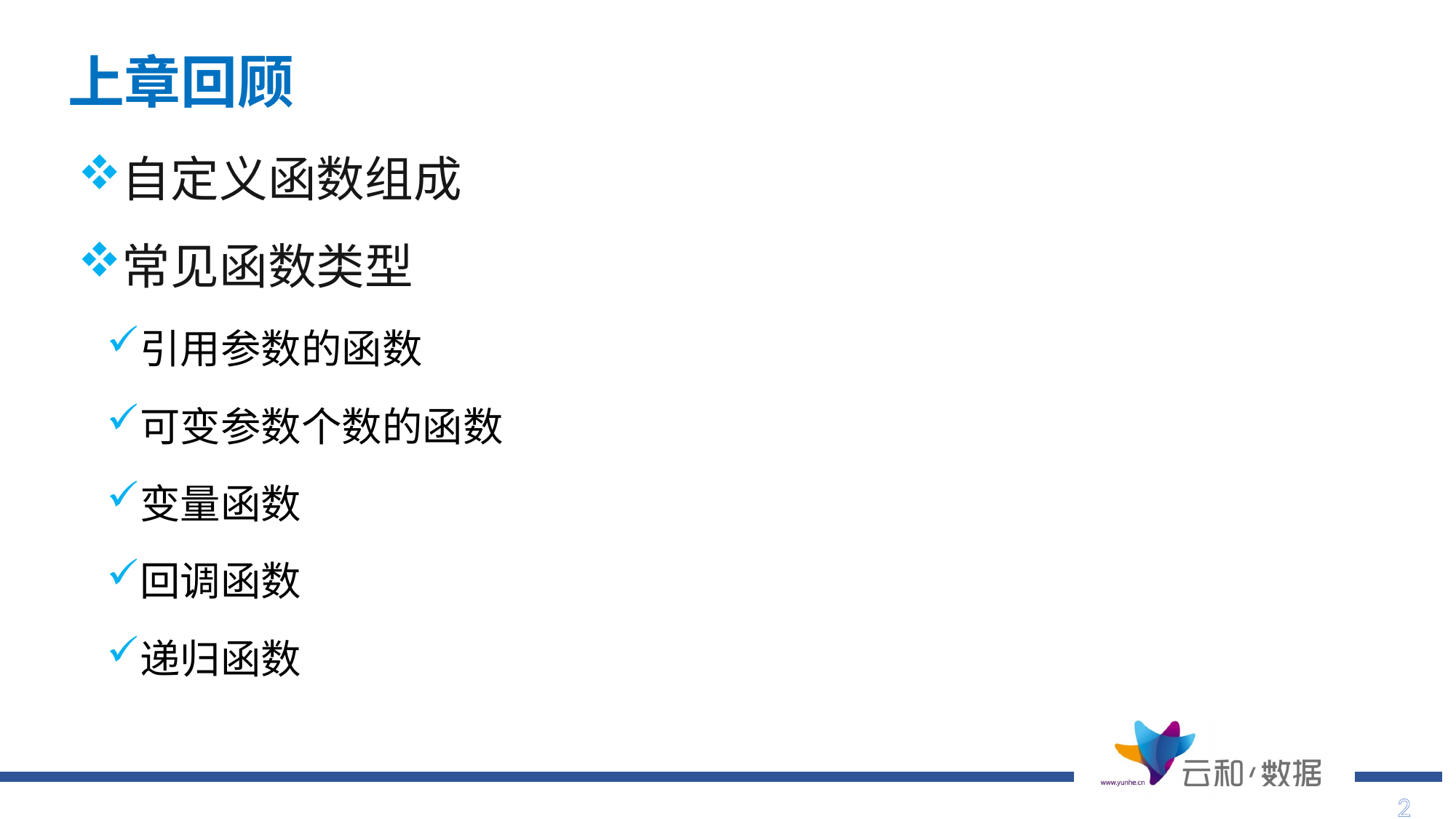

上章回顾
自定义函数组成
常见函数类型
引用参数的函数
可变参数个数的函数
变量函数
回调函数
递归函数